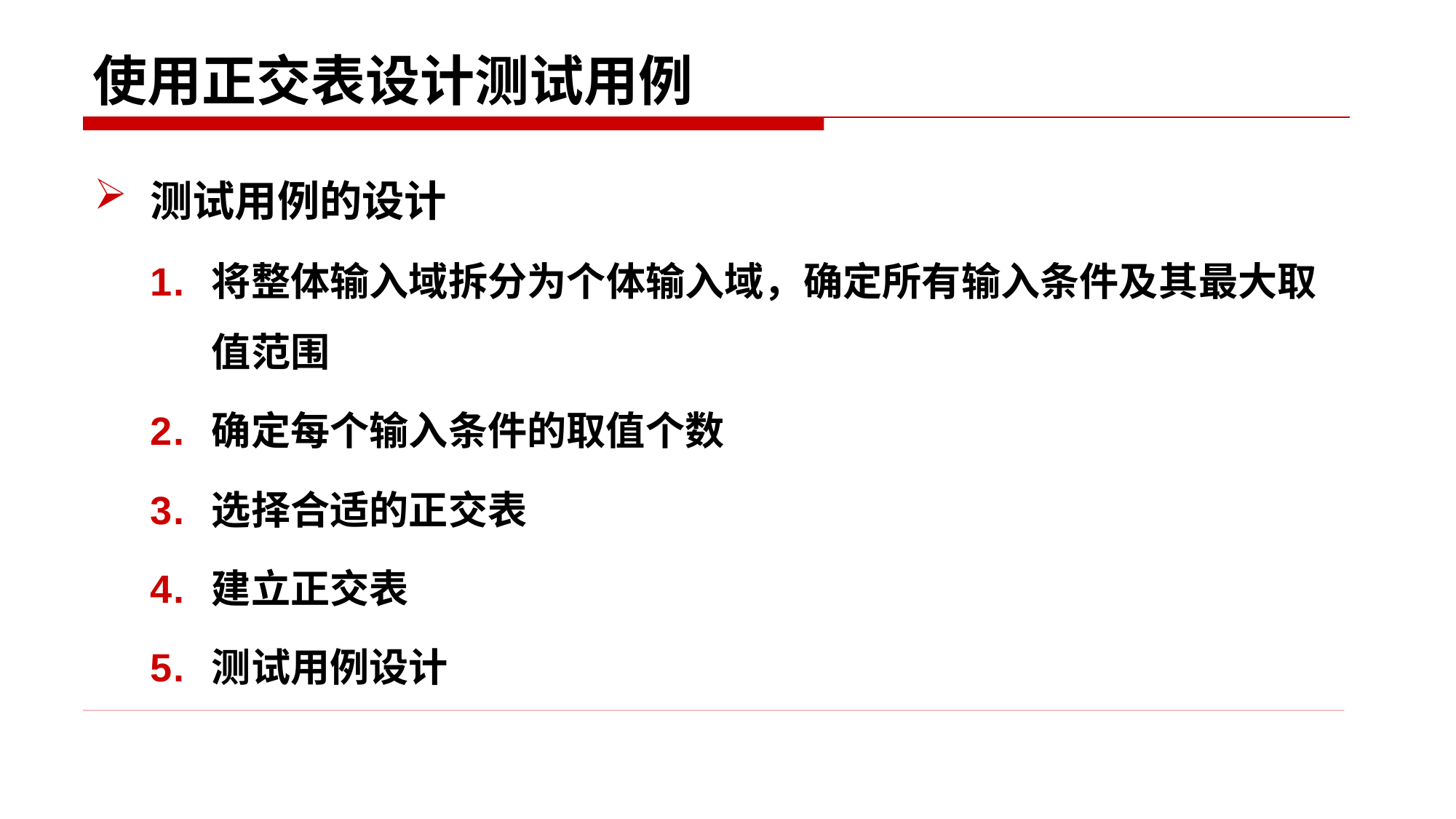

# 使用正交表设计测试用例
测试用例的设计
将整体输入域拆分为个体输入域，确定所有输入条件及其最大取值范围
确定每个输入条件的取值个数
选择合适的正交表
建立正交表
测试用例设计